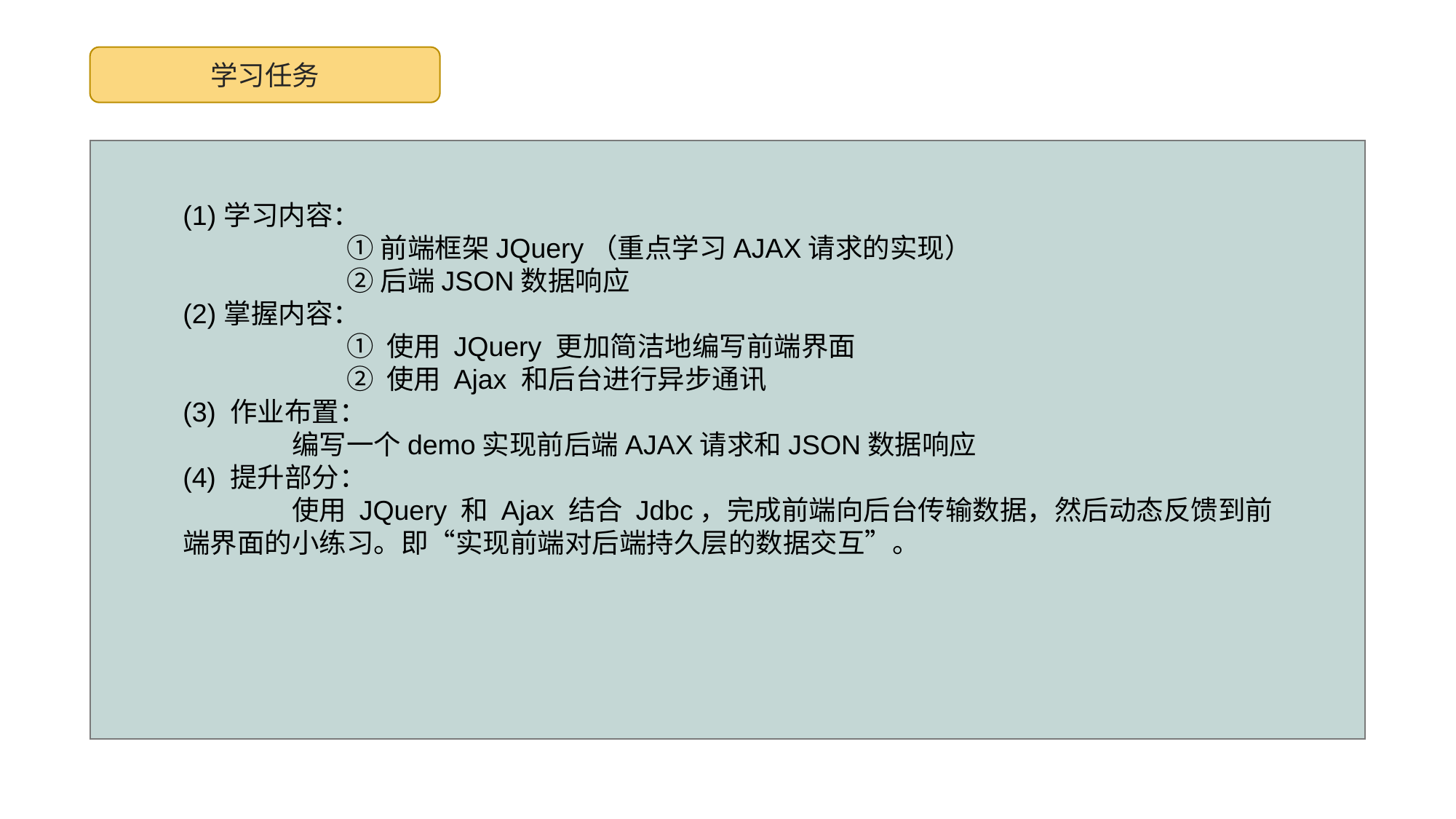

学习任务

学习内容：
	①前端框架JQuery（重点学习AJAX请求的实现）
	②后端JSON数据响应
掌握内容：
	① 使用 JQuery 更加简洁地编写前端界面
	② 使用 Ajax 和后台进行异步通讯
(3) 作业布置：
	编写一个demo实现前后端AJAX请求和JSON数据响应
(4) 提升部分：
	使用 JQuery 和 Ajax 结合 Jdbc，完成前端向后台传输数据，然后动态反馈到前端界面的小练习。即“实现前端对后端持久层的数据交互”。